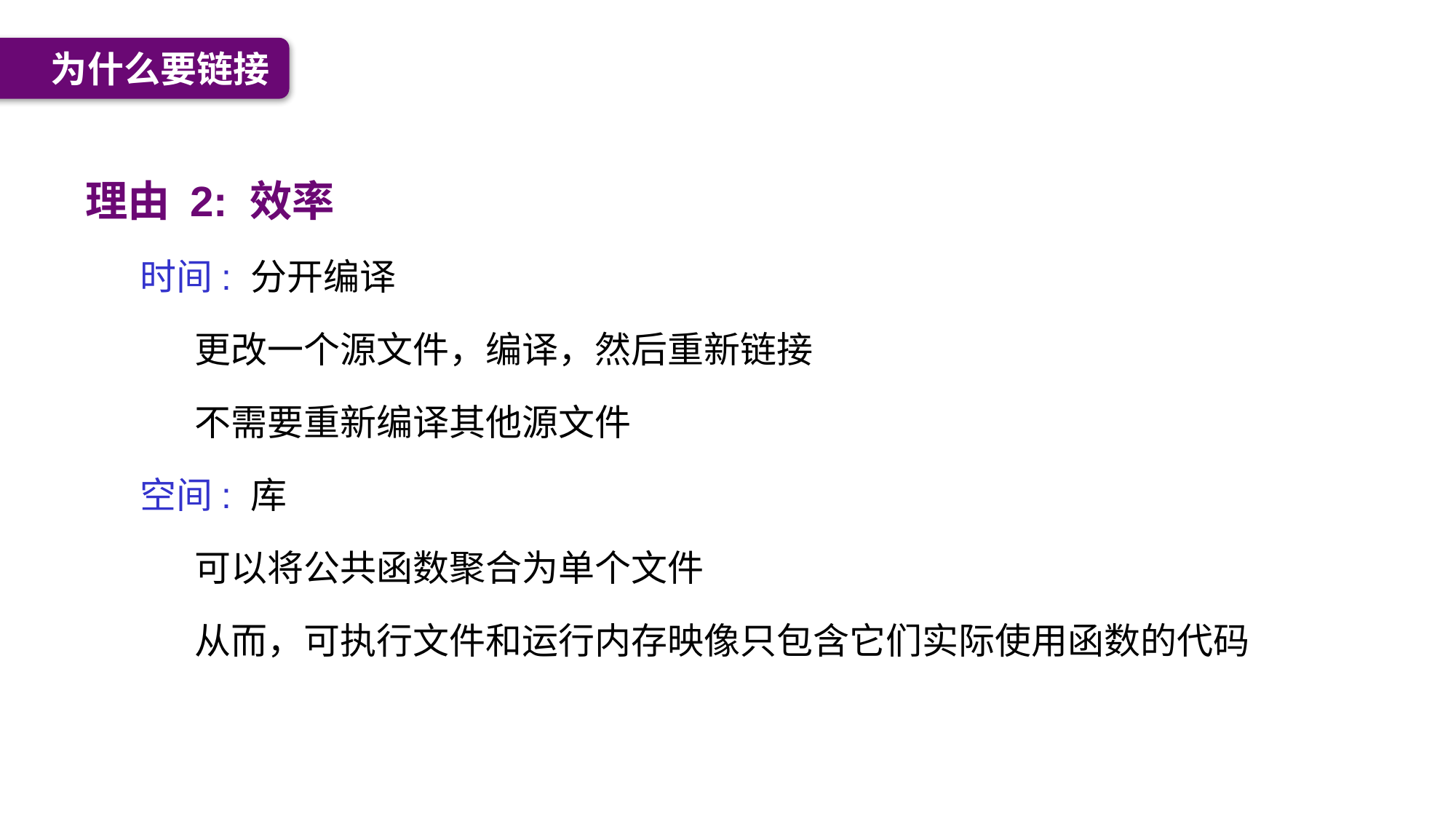

为什么要链接
理由 2: 效率
时间: 分开编译
更改一个源文件，编译，然后重新链接
不需要重新编译其他源文件
空间: 库
可以将公共函数聚合为单个文件
从而，可执行文件和运行内存映像只包含它们实际使用函数的代码